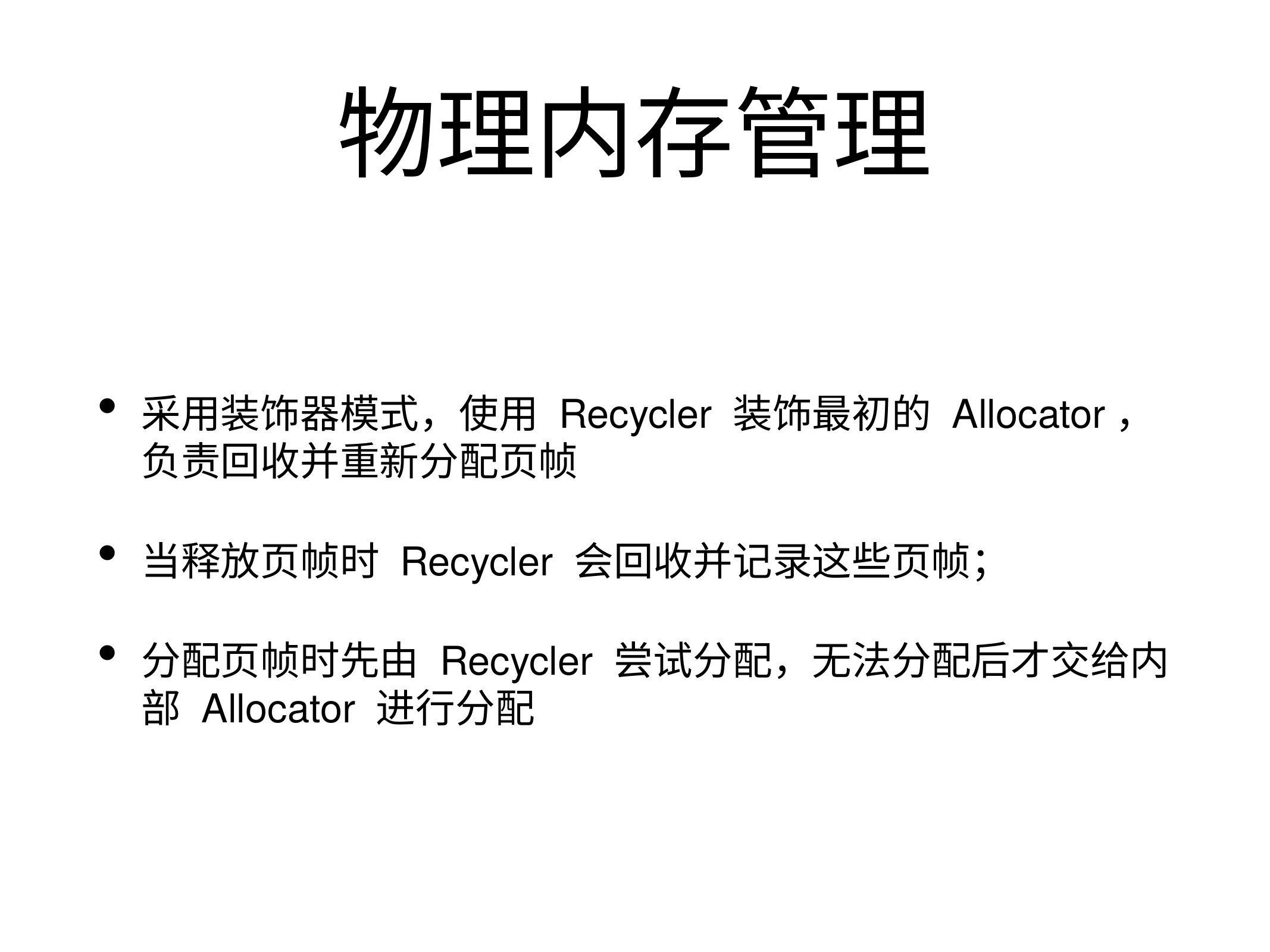

# 物理内存管理
采用装饰器模式，使用 Recycler 装饰最初的 Allocator，负责回收并重新分配页帧
当释放页帧时 Recycler 会回收并记录这些页帧；
分配页帧时先由 Recycler 尝试分配，无法分配后才交给内部 Allocator 进行分配
9